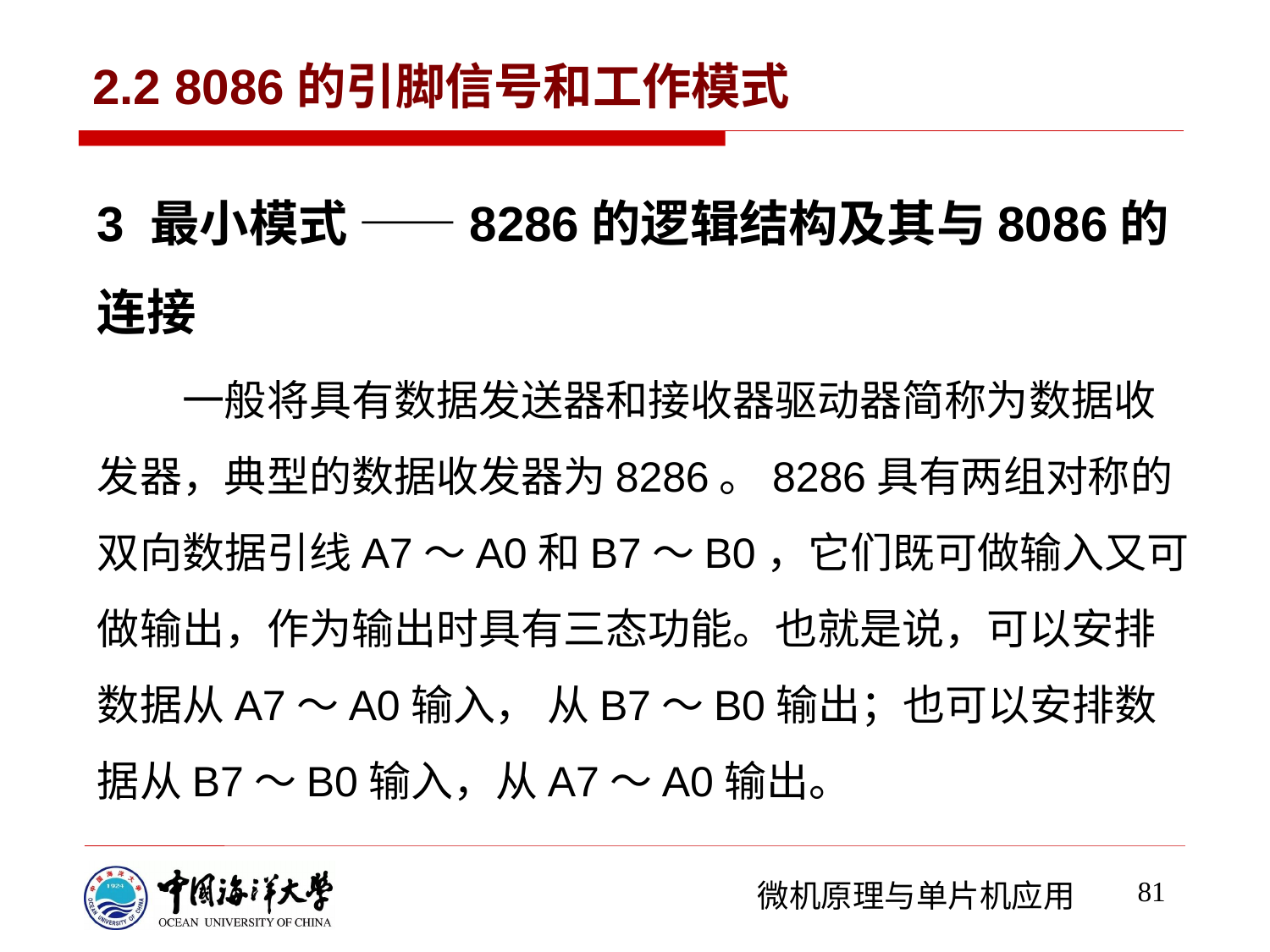

# 2.2 8086的引脚信号和工作模式
3 最小模式 ——8286的逻辑结构及其与8086的连接
　　一般将具有数据发送器和接收器驱动器简称为数据收发器，典型的数据收发器为8286。8286具有两组对称的双向数据引线A7～A0和B7～B0，它们既可做输入又可做输出，作为输出时具有三态功能。也就是说，可以安排数据从A7～A0输入， 从B7～B0输出；也可以安排数据从B7～B0输入，从A7～A0输出。
81